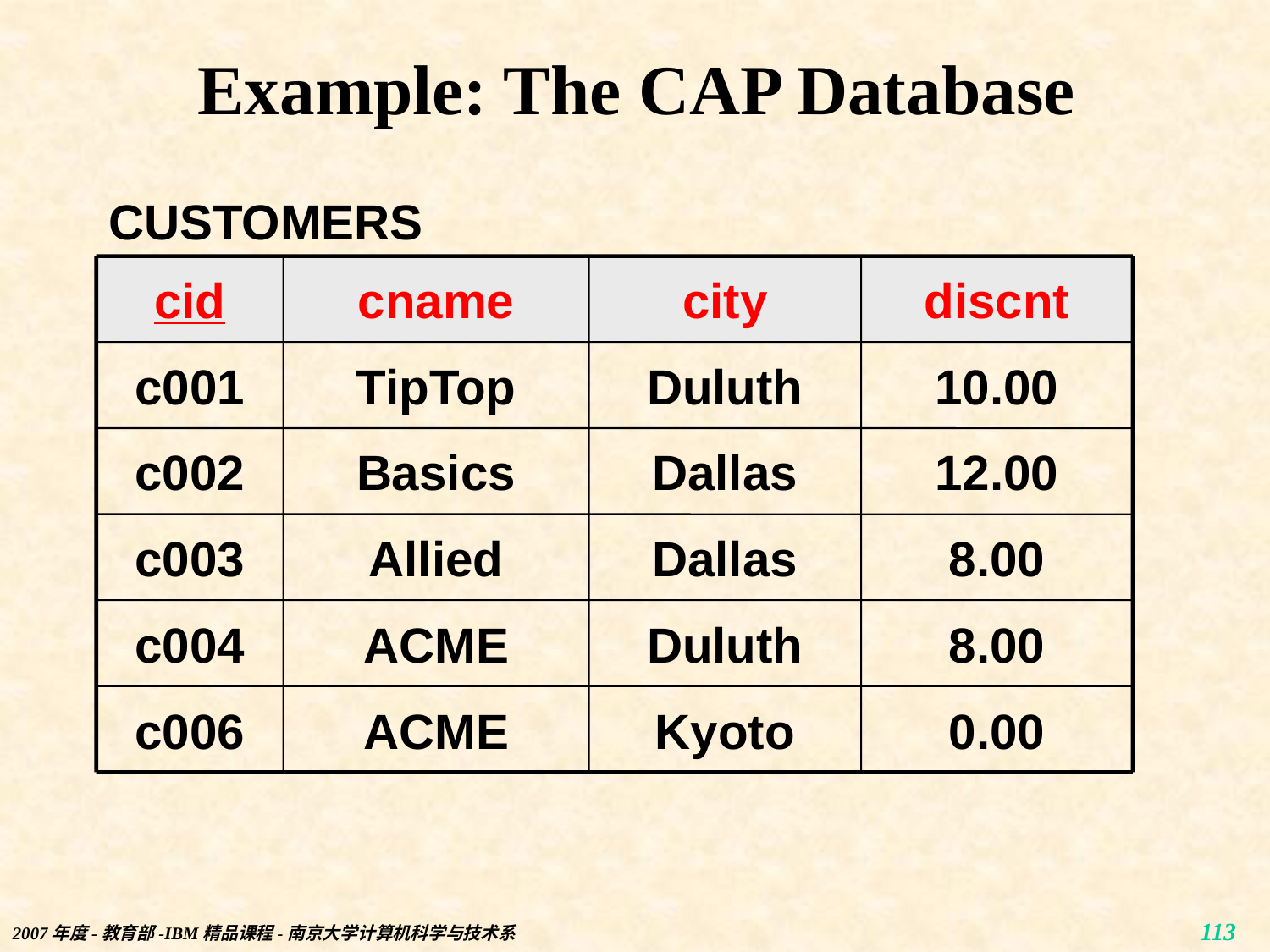

# Example: The CAP Database
CUSTOMERS
cid

cname

city

discnt

c001

TipTop
Duluth
10.00
c002

Basics
Dallas
12.00
c003

Allied
Dallas
8.00
c004

ACME
Duluth
8.00
c006

ACME
Kyoto
0.00

113
2007年度-教育部-IBM精品课程-南京大学计算机科学与技术系